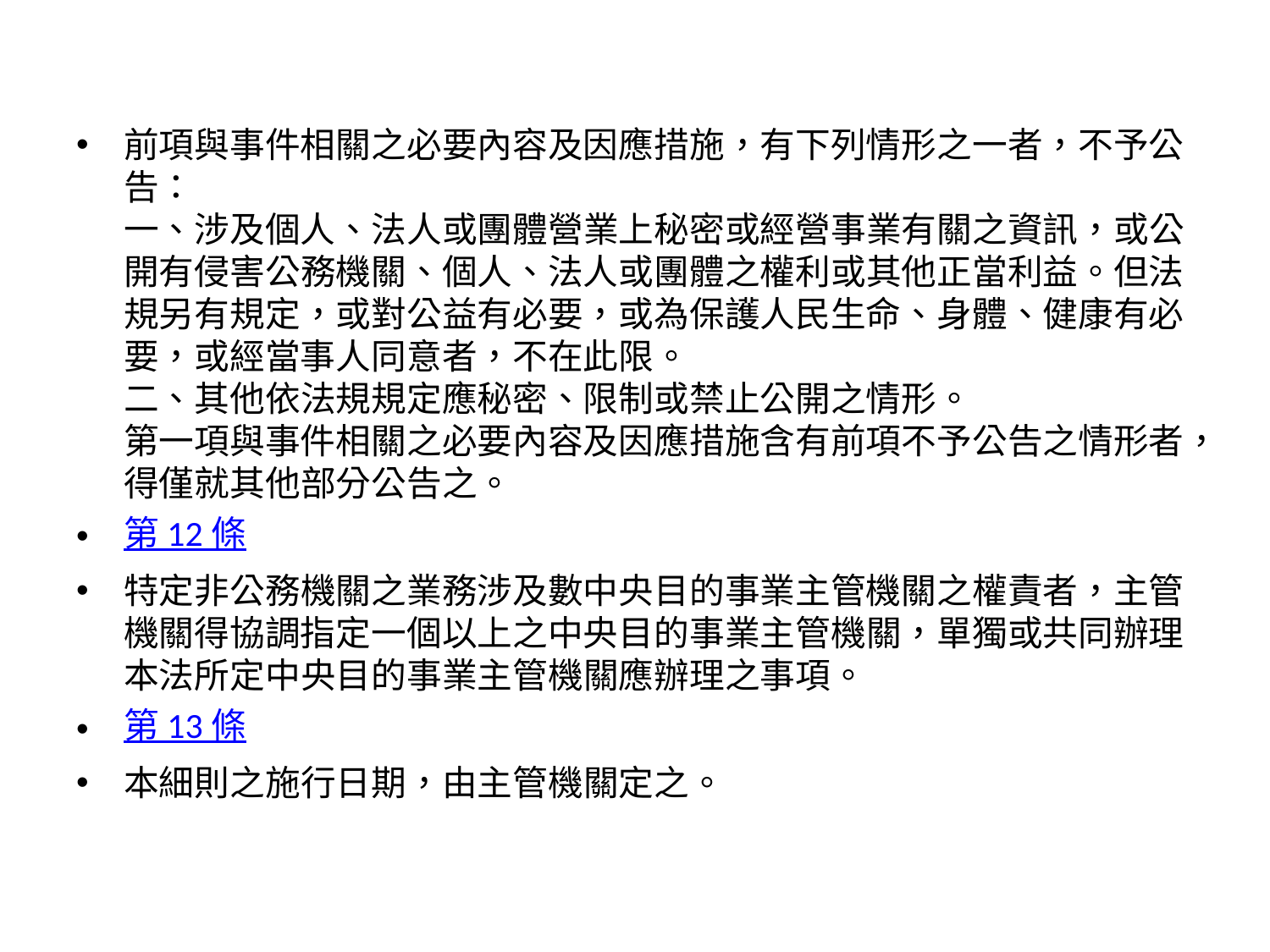

前項與事件相關之必要內容及因應措施，有下列情形之一者，不予公告：
一、涉及個人、法人或團體營業上秘密或經營事業有關之資訊，或公開有侵害公務機關、個人、法人或團體之權利或其他正當利益。但法規另有規定，或對公益有必要，或為保護人民生命、身體、健康有必要，或經當事人同意者，不在此限。
二、其他依法規規定應秘密、限制或禁止公開之情形。
第一項與事件相關之必要內容及因應措施含有前項不予公告之情形者，得僅就其他部分公告之。
第 12 條
特定非公務機關之業務涉及數中央目的事業主管機關之權責者，主管機關得協調指定一個以上之中央目的事業主管機關，單獨或共同辦理本法所定中央目的事業主管機關應辦理之事項。
第 13 條
本細則之施行日期，由主管機關定之。